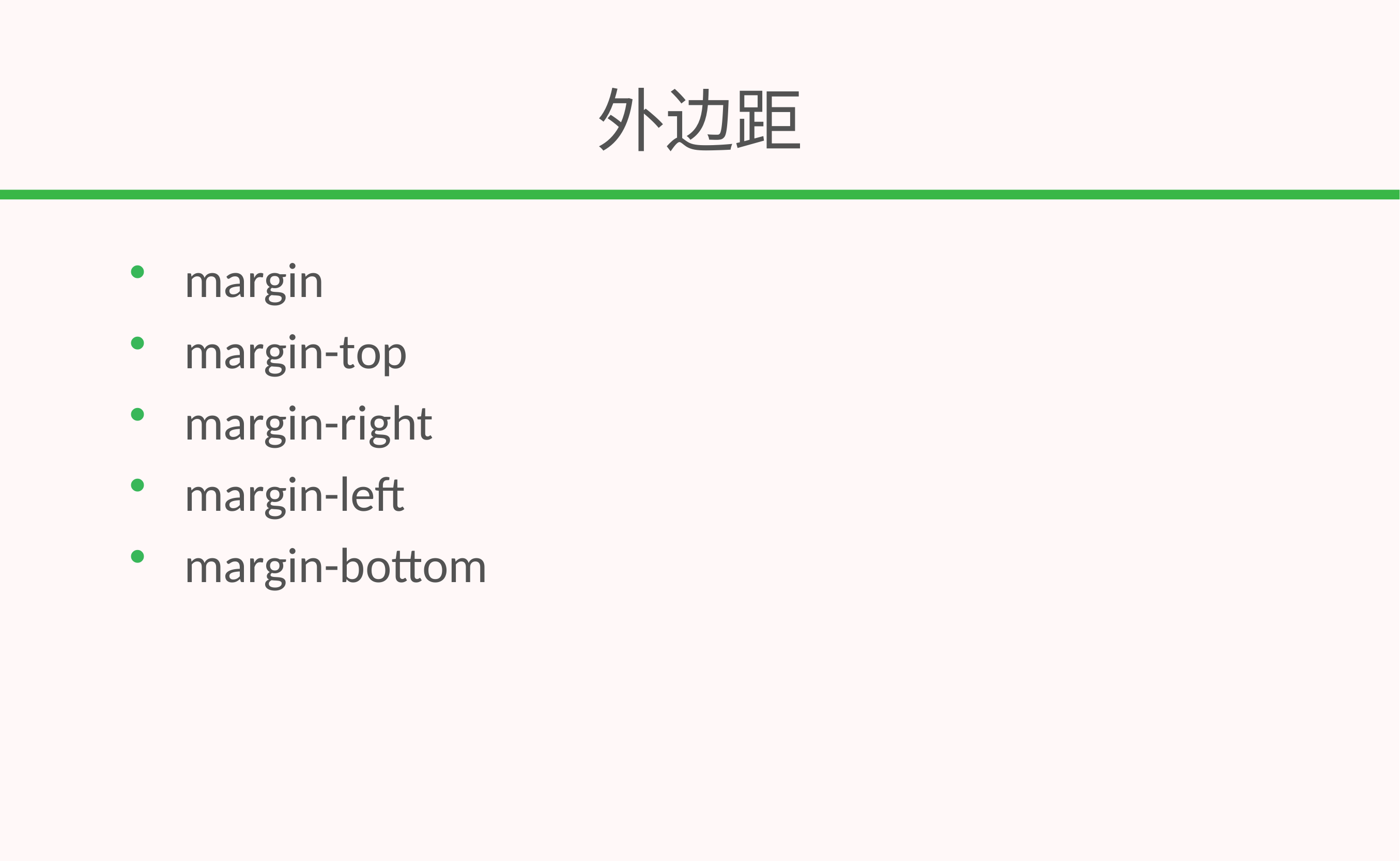

# 外边距
margin
margin-top
margin-right
margin-left
margin-bottom